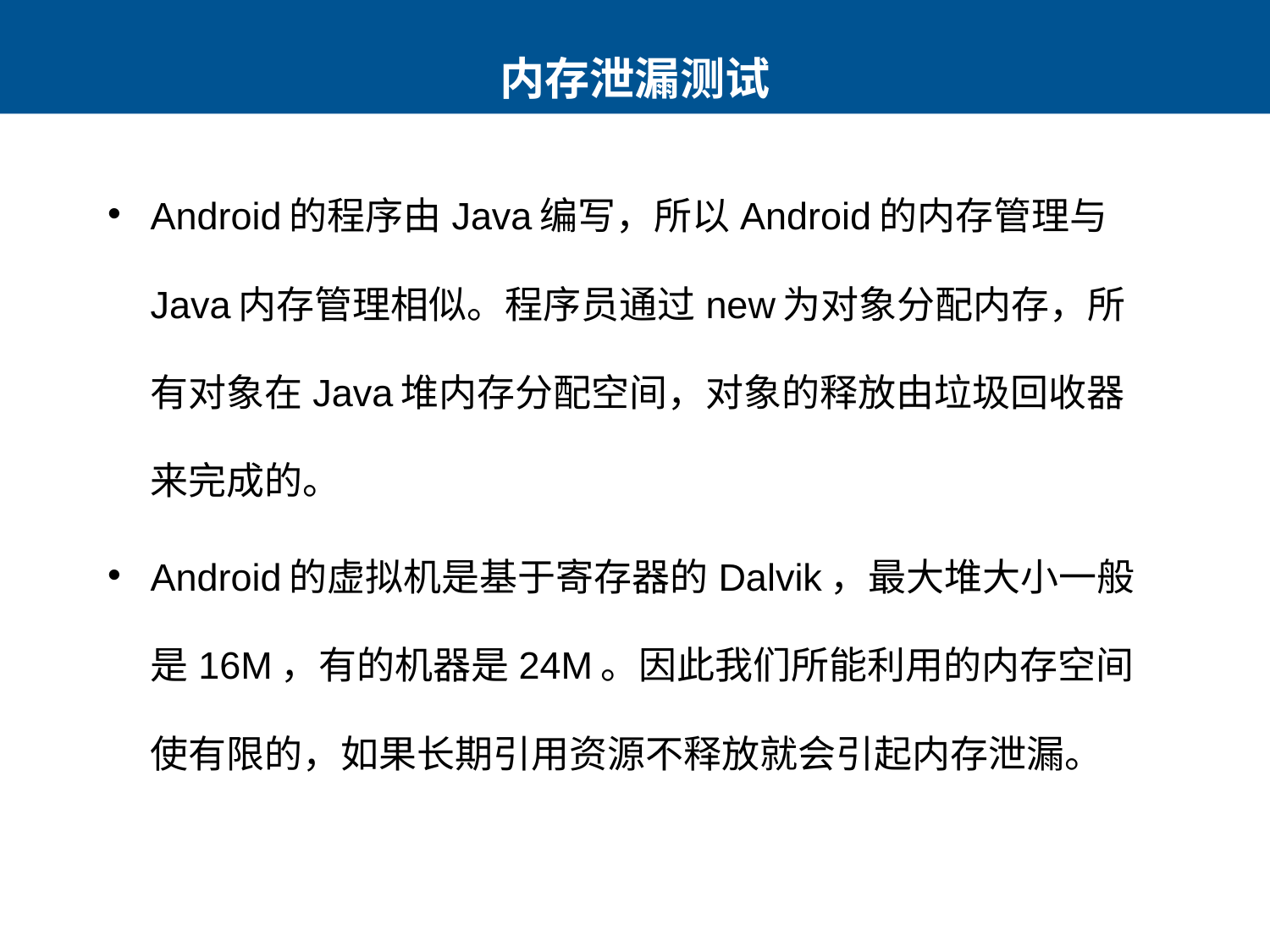

内存泄漏测试
Android的程序由Java编写，所以Android的内存管理与Java内存管理相似。程序员通过new为对象分配内存，所有对象在Java堆内存分配空间，对象的释放由垃圾回收器来完成的。
Android的虚拟机是基于寄存器的Dalvik，最大堆大小一般是16M，有的机器是24M。因此我们所能利用的内存空间使有限的，如果长期引用资源不释放就会引起内存泄漏。